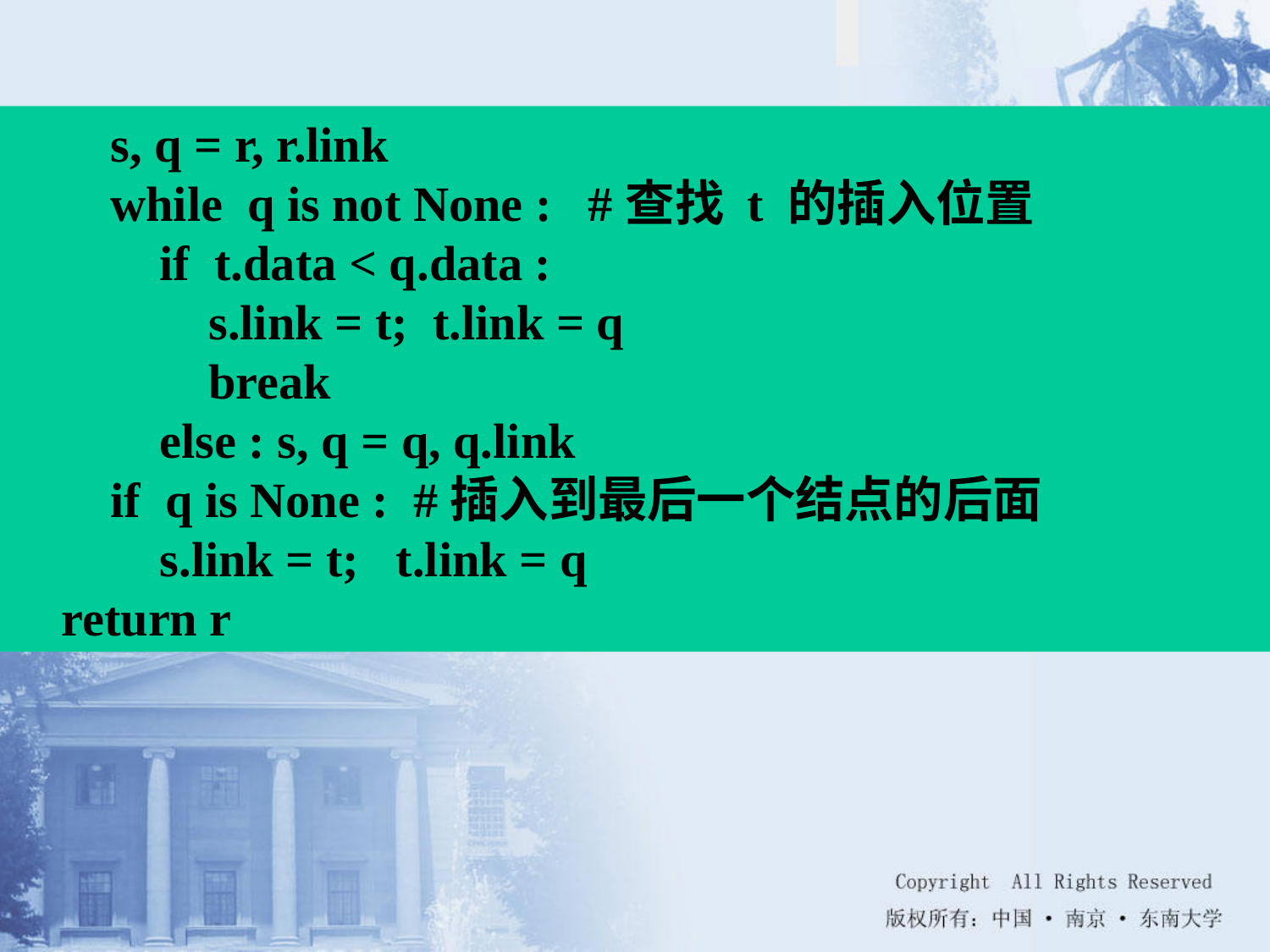

s, q = r, r.link
        while  q is not None :   #查找 t 的插入位置
            if  t.data < q.data :
                s.link = t;  t.link = q
                break
            else : s, q = q, q.link
        if  q is None :  #插入到最后一个结点的后面
            s.link = t;   t.link = q
    return r